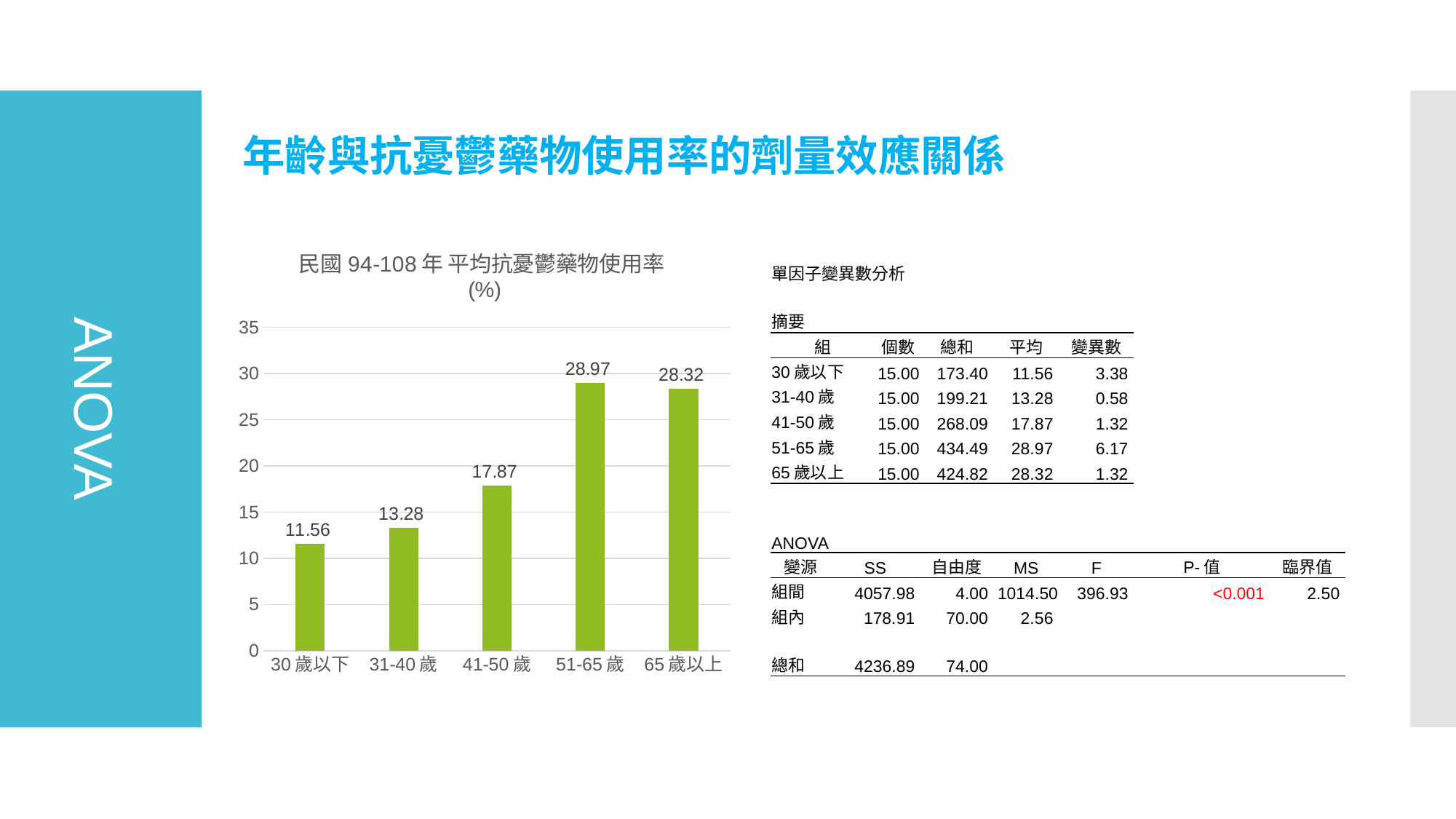

年齡與抗憂鬱藥物使用率的劑量效應關係
# ANOVA

### Chart: 民國94-108年 平均抗憂鬱藥物使用率(%)

| Category |  |
|---|---|
| 30歲以下 | 11.559951591266667 |
| 31-40歲 | 13.280828888000002 |
| 41-50歲 | 17.87272819933333 |
| 51-65歲 | 28.965755327333333 |
| 65歲以上 | 28.321082593333333 |
| 單因子變異數分析 |  |  |  |  |  |  |  |
| --- | --- | --- | --- | --- | --- | --- | --- |
|  |  |  |  |  |  |  |  |
| 摘要 |  |  |  |  |  |  |  |
| 組 | 個數 | 個數 | 總和 | 平均 | 變異數 |  |  |
| 30歲以下 | 15.00 | 15.00 | 173.40 | 11.56 | 3.38 |  |  |
| 31-40歲 | 15.00 | 15.00 | 199.21 | 13.28 | 0.58 |  |  |
| 41-50歲 | 15.00 | 15.00 | 268.09 | 17.87 | 1.32 |  |  |
| 51-65歲 | 15.00 | 15.00 | 434.49 | 28.97 | 6.17 |  |  |
| 65歲以上 | 15.00 | 15.00 | 424.82 | 28.32 | 1.32 |  |  |
|  |  |  |  |  |  |  |  |
|  |  |  |  |  |  |  |  |
| ANOVA |  |  |  |  |  |  |  |
| 變源 | SS |  | 自由度 | MS | F | P-值 | 臨界值 |
| 組間 | 4057.98 |  | 4.00 | 1014.50 | 396.93 | <0.001 | 2.50 |
| 組內 | 178.91 |  | 70.00 | 2.56 |  |  |  |
|  |  |  |  |  |  |  |  |
| 總和 | 4236.89 |  | 74.00 |  |  |  |  |